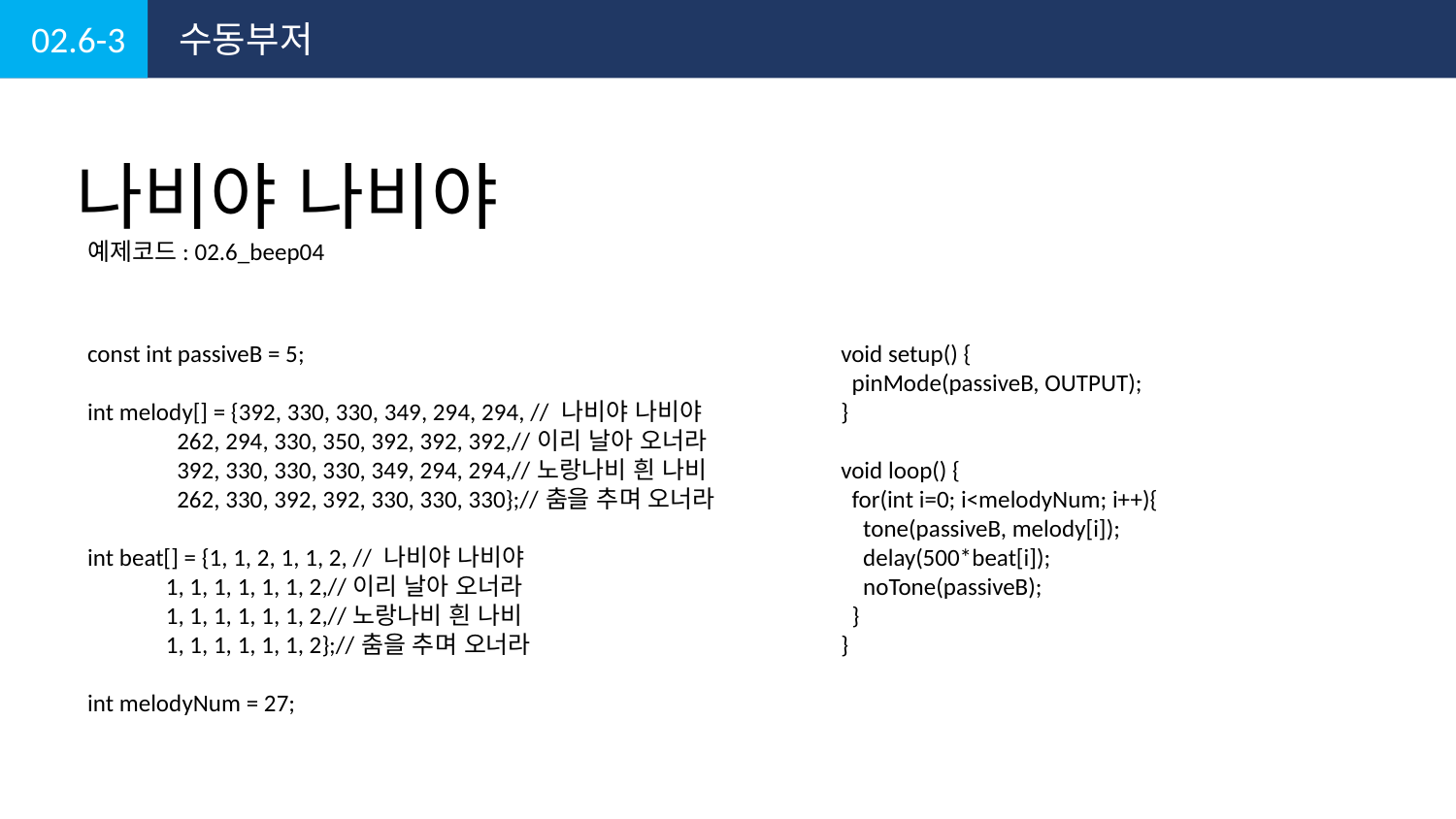

02.6-3
수동부저
나비야 나비야
예제코드: 02.6_beep04
const int passiveB = 5;

int melody[] = {392, 330, 330, 349, 294, 294, // 나비야 나비야
                262, 294, 330, 350, 392, 392, 392,//이리 날아 오너라
                392, 330, 330, 330, 349, 294, 294,//노랑나비 흰 나비
                262, 330, 392, 392, 330, 330, 330};//춤을 추며 오너라

int beat[] = {1, 1, 2, 1, 1, 2, // 나비야 나비야
              1, 1, 1, 1, 1, 1, 2,//이리 날아 오너라
              1, 1, 1, 1, 1, 1, 2,//노랑나비 흰 나비
              1, 1, 1, 1, 1, 1, 2};//춤을 추며 오너라

int melodyNum = 27;
void setup() {
  pinMode(passiveB, OUTPUT);
}

void loop() {
  for(int i=0; i<melodyNum; i++){
    tone(passiveB, melody[i]);
    delay(500*beat[i]);
    noTone(passiveB);
  }
}